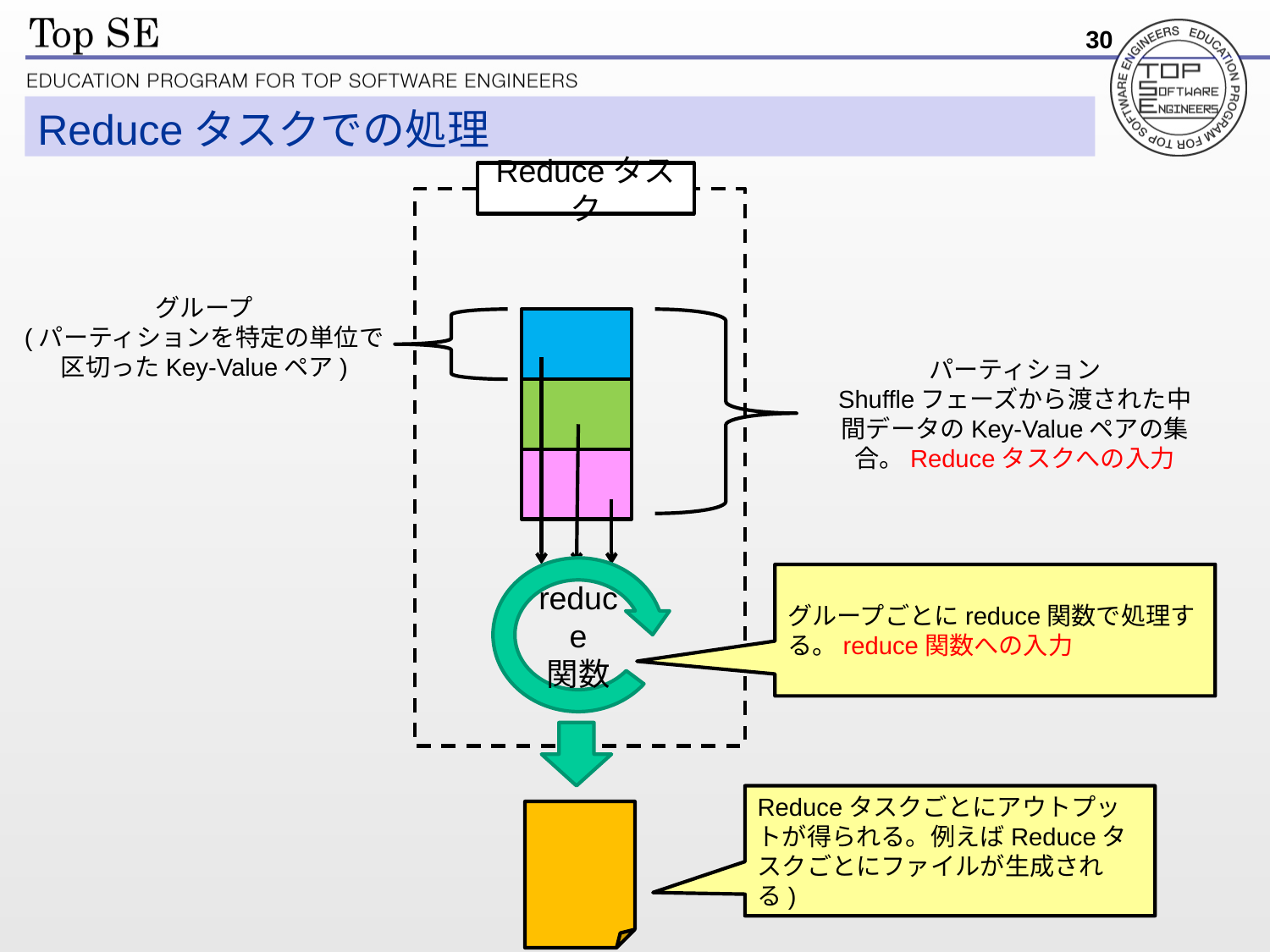

30
# Reduceタスクでの処理
Reduceタスク

グループ
(パーティションを特定の単位で区切ったKey-Valueペア)

パーティション
Shuffleフェーズから渡された中間データのKey-Valueペアの集合。Reduceタスクへの入力

reduce
関数
グループごとにreduce関数で処理する。reduce関数への入力

Reduceタスクごとにアウトプットが得られる。例えばReduceタスクごとにファイルが生成される)